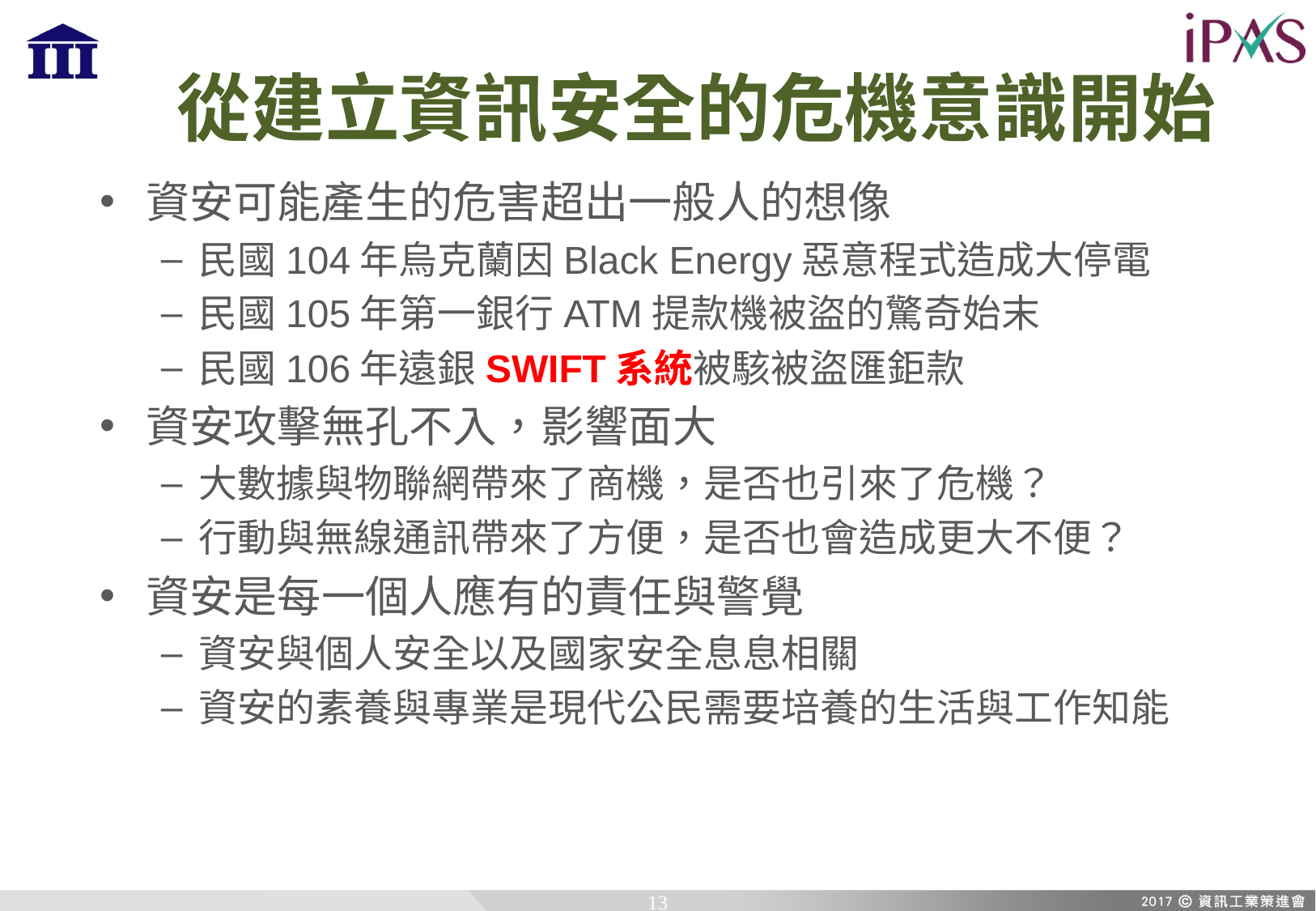

# 從建立資訊安全的危機意識開始
資安可能產生的危害超出一般人的想像
民國104年烏克蘭因Black Energy惡意程式造成大停電
民國105年第一銀行ATM提款機被盜的驚奇始末
民國106年遠銀SWIFT系統被駭被盜匯鉅款
資安攻擊無孔不入，影響面大
大數據與物聯網帶來了商機，是否也引來了危機？
行動與無線通訊帶來了方便，是否也會造成更大不便？
資安是每一個人應有的責任與警覺
資安與個人安全以及國家安全息息相關
資安的素養與專業是現代公民需要培養的生活與工作知能
13